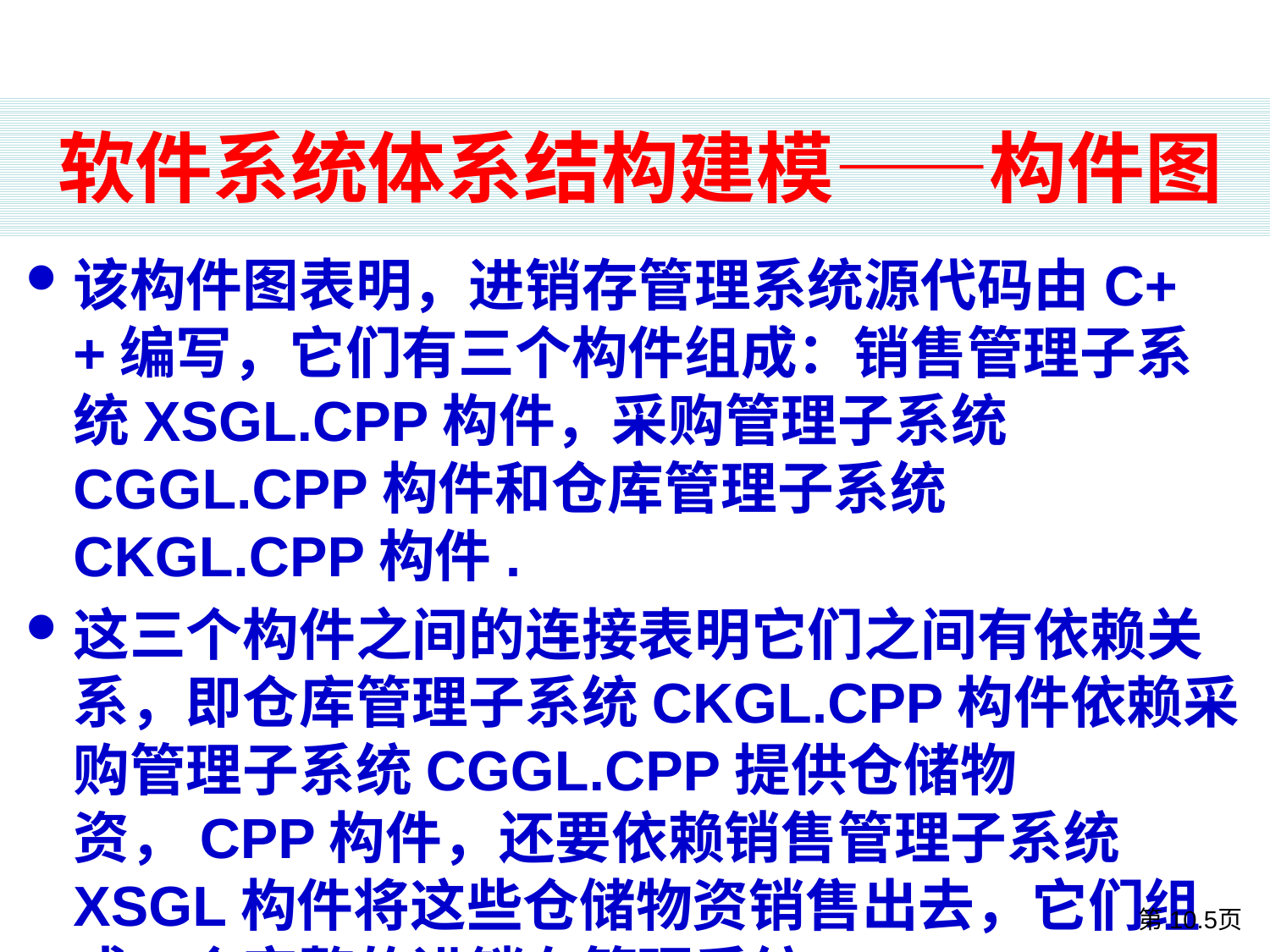

# 软件系统体系结构建模——构件图
该构件图表明，进销存管理系统源代码由C++编写，它们有三个构件组成：销售管理子系统XSGL.CPP构件，采购管理子系统CGGL.CPP构件和仓库管理子系统CKGL.CPP构件.
这三个构件之间的连接表明它们之间有依赖关系，即仓库管理子系统CKGL.CPP构件依赖采购管理子系统CGGL.CPP提供仓储物资，CPP构件，还要依赖销售管理子系统XSGL构件将这些仓储物资销售出去，它们组成一个完整的进销存管理系统.
第10.5页